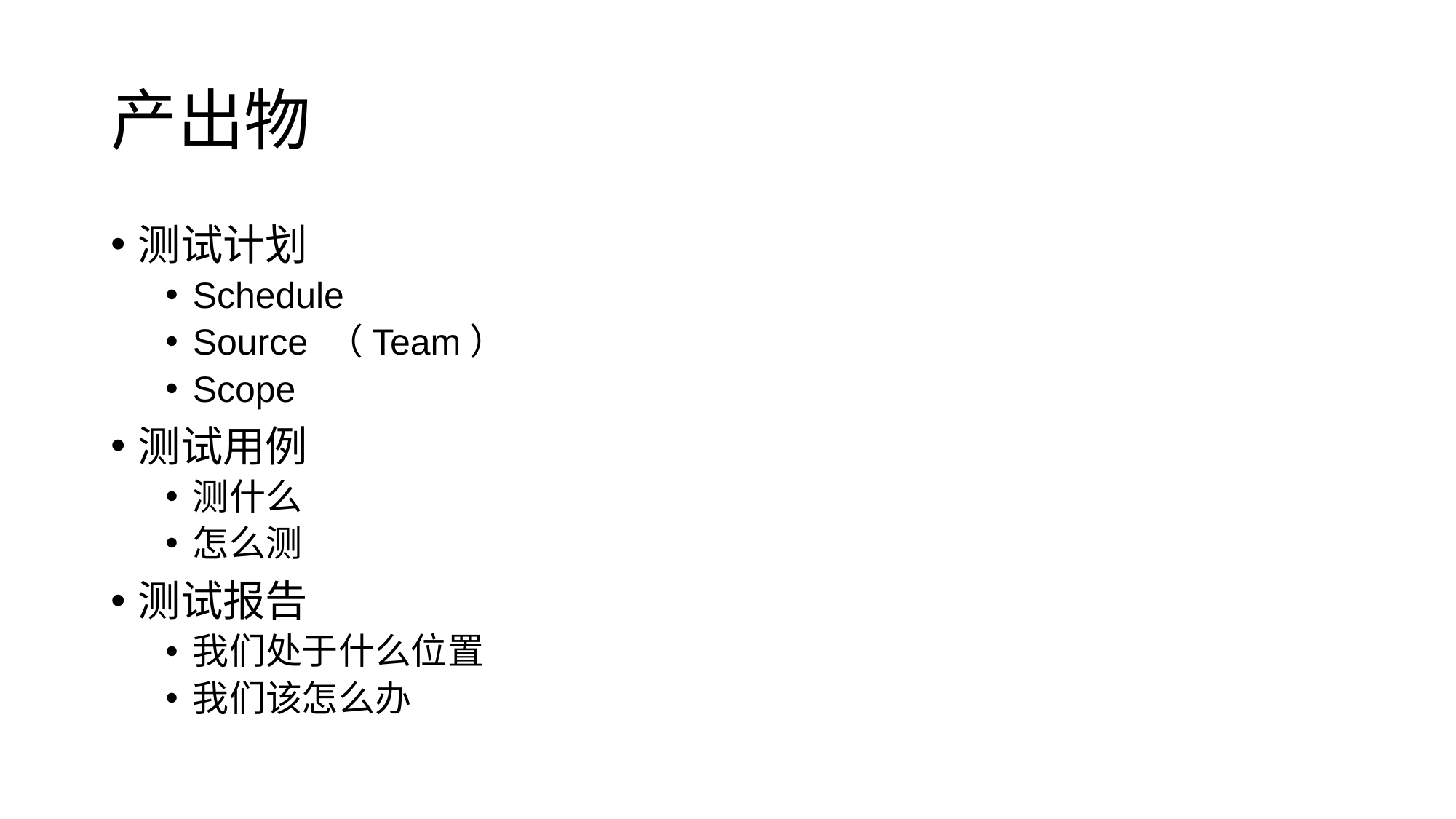

# 产出物
测试计划
Schedule
Source （Team）
Scope
测试用例
测什么
怎么测
测试报告
我们处于什么位置
我们该怎么办
26